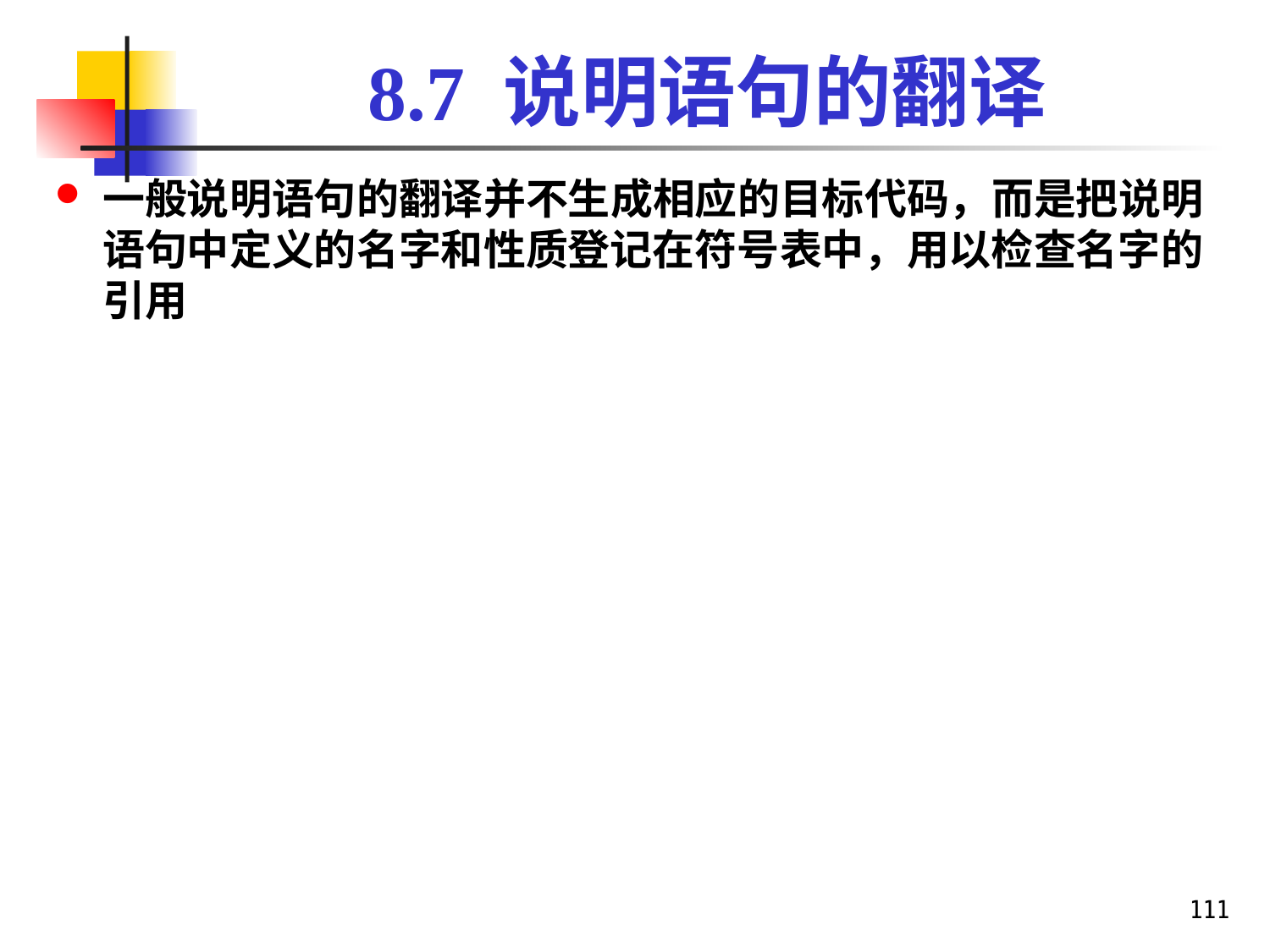

8.7 说明语句的翻译
一般说明语句的翻译并不生成相应的目标代码，而是把说明语句中定义的名字和性质登记在符号表中，用以检查名字的引用
111